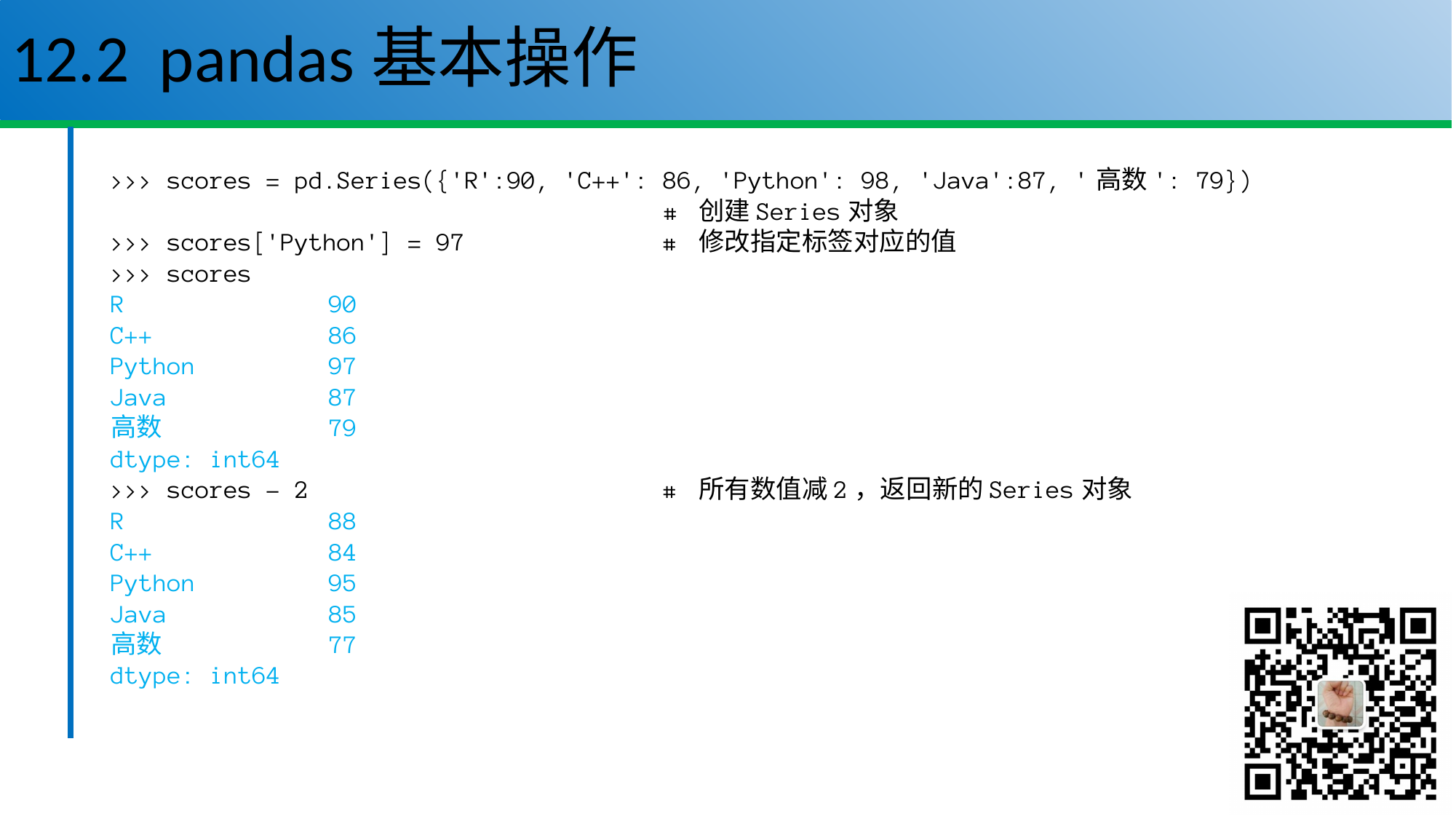

# 12.2  pandas基本操作
>>> scores = pd.Series({'R':90, 'C++': 86, 'Python': 98, 'Java':87, '高数': 79})
                                       # 创建Series对象
>>> scores['Python'] = 97              # 修改指定标签对应的值
>>> scores
R		90
C++		86
Python		97
Java		87
高数		79
dtype: int64
>>> scores - 2                         # 所有数值减2，返回新的Series对象
R		88
C++		84
Python		95
Java		85
高数		77
dtype: int64
9